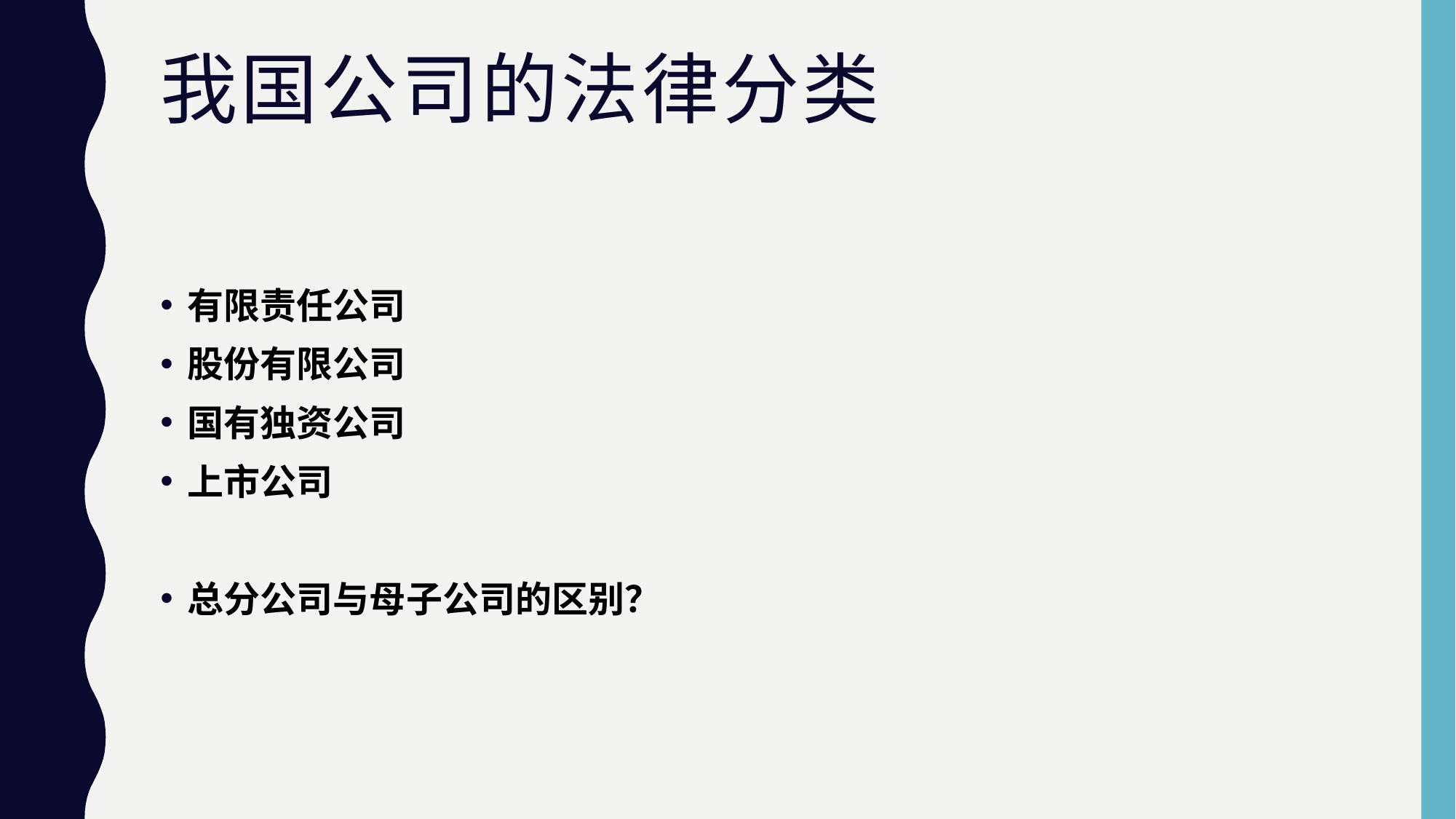

# 我国公司的法律分类
有限责任公司
股份有限公司
国有独资公司
上市公司

总分公司与母子公司的区别？